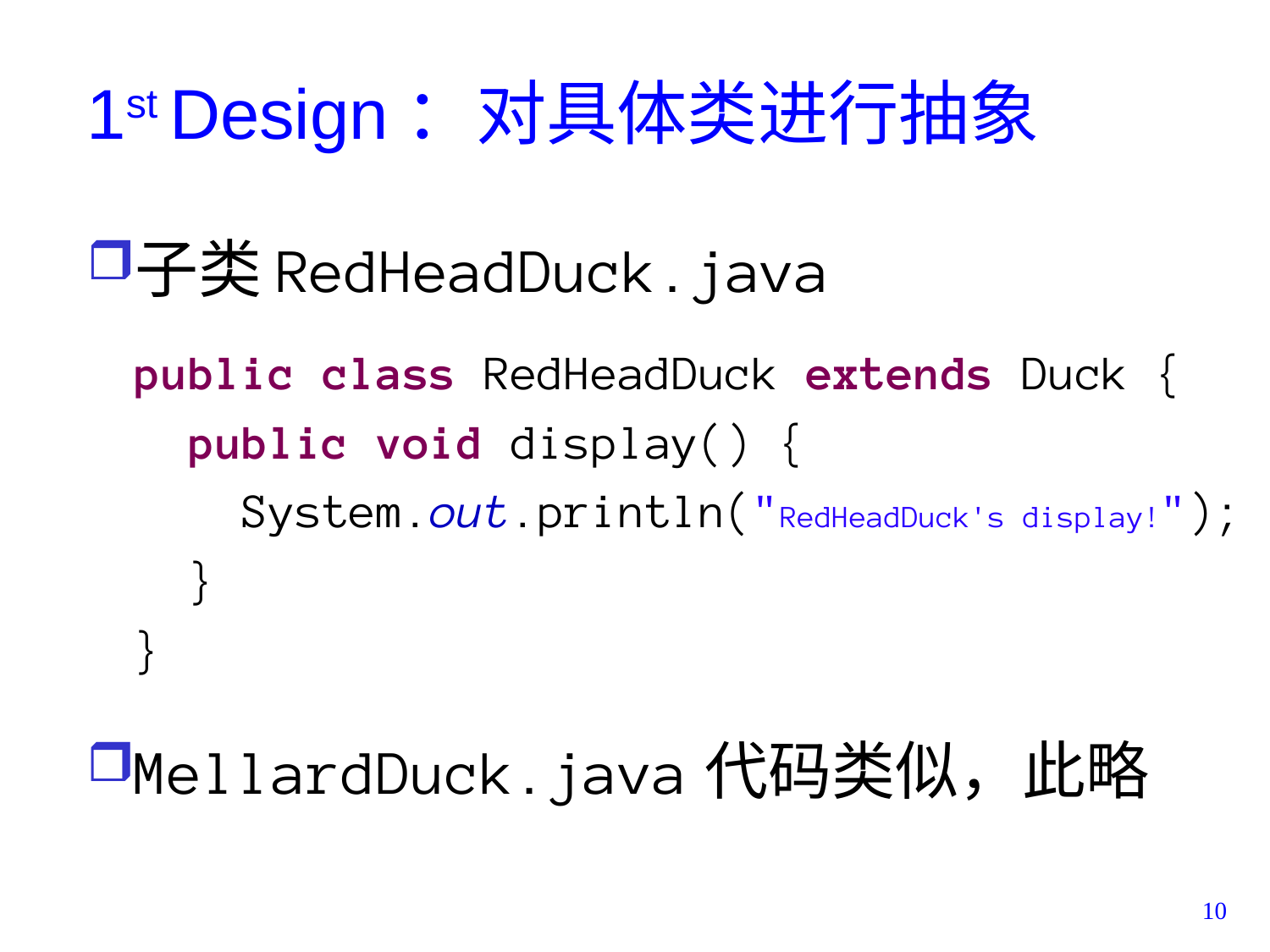

# 1st Design：对具体类进行抽象
子类RedHeadDuck.java

public class RedHeadDuck extends Duck {
  public void display() {
    System.out.println("RedHeadDuck's display!");
  }
}
MellardDuck.java代码类似，此略
10